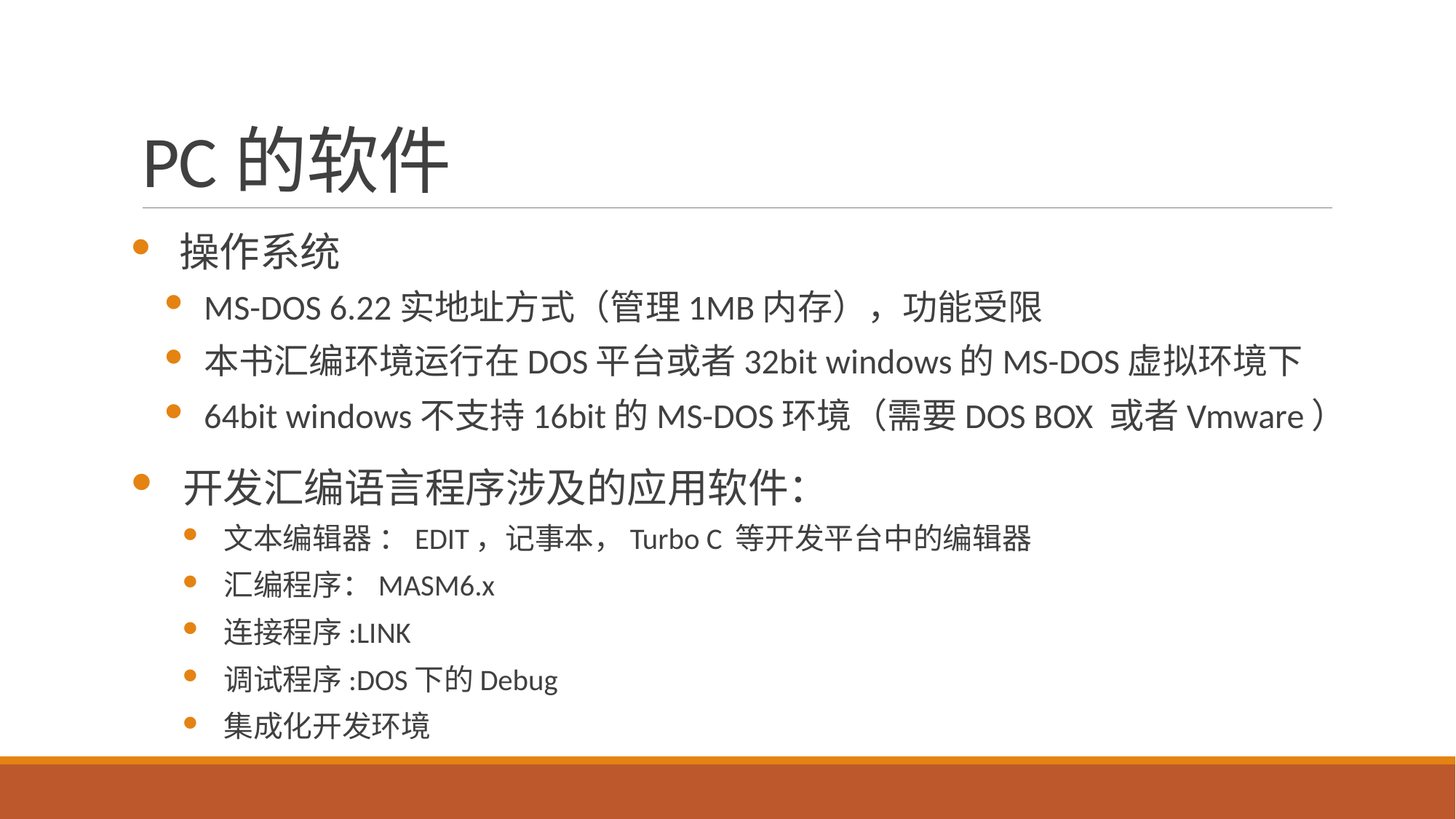

# PC的软件
  操作系统
MS-DOS 6.22实地址方式（管理1MB内存），功能受限
本书汇编环境运行在DOS平台或者32bit windows的MS-DOS虚拟环境下
64bit windows不支持16bit的MS-DOS环境（需要DOS BOX 或者Vmware）
  开发汇编语言程序涉及的应用软件：
文本编辑器 ：EDIT，记事本，Turbo C 等开发平台中的编辑器
汇编程序：MASM6.x
连接程序:LINK
调试程序:DOS下的Debug
集成化开发环境